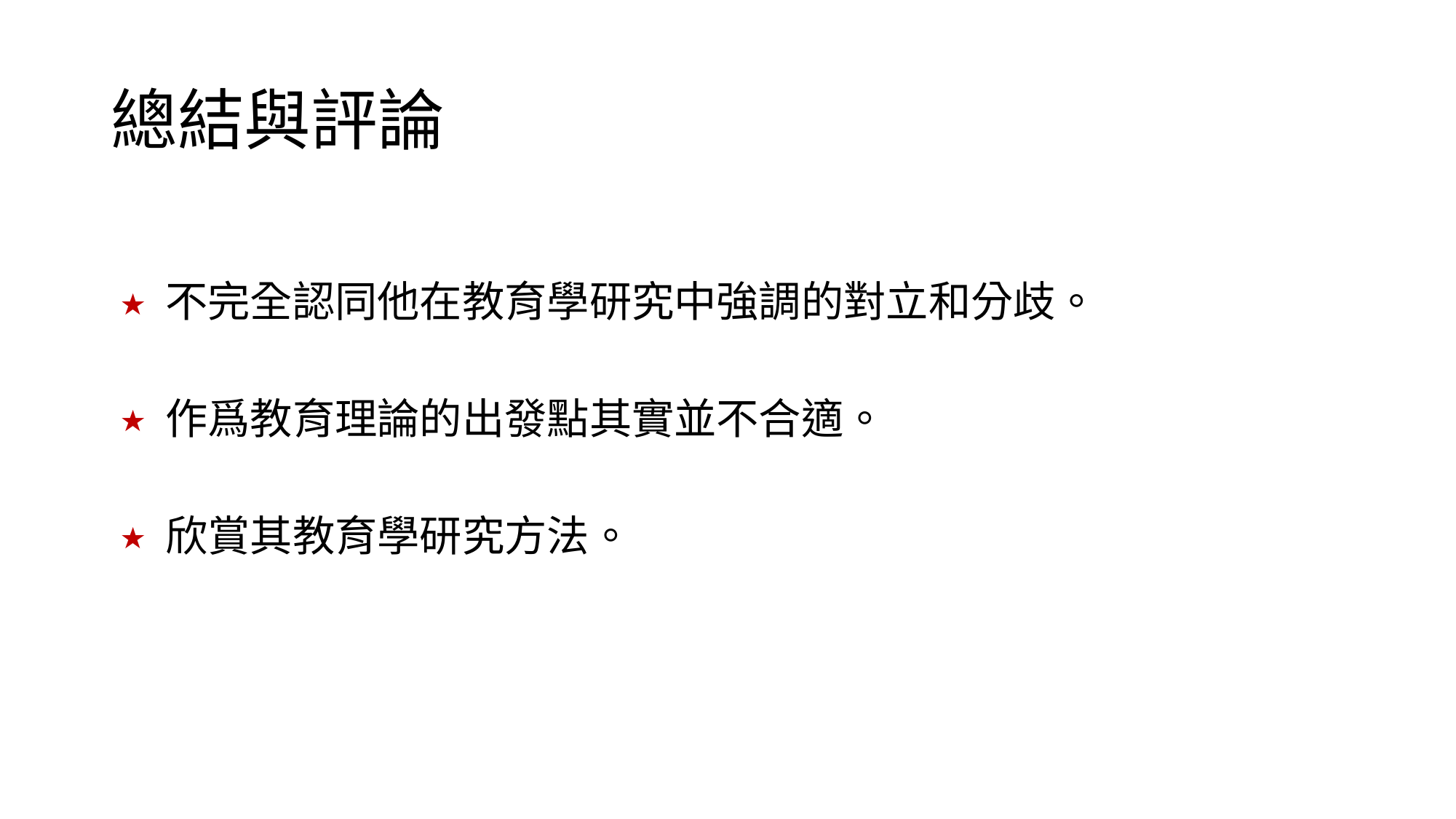

# 總結與評論
不完全認同他在教育學研究中強調的對立和分歧。

作爲教育理論的出發點其實並不合適。

欣賞其教育學研究方法。